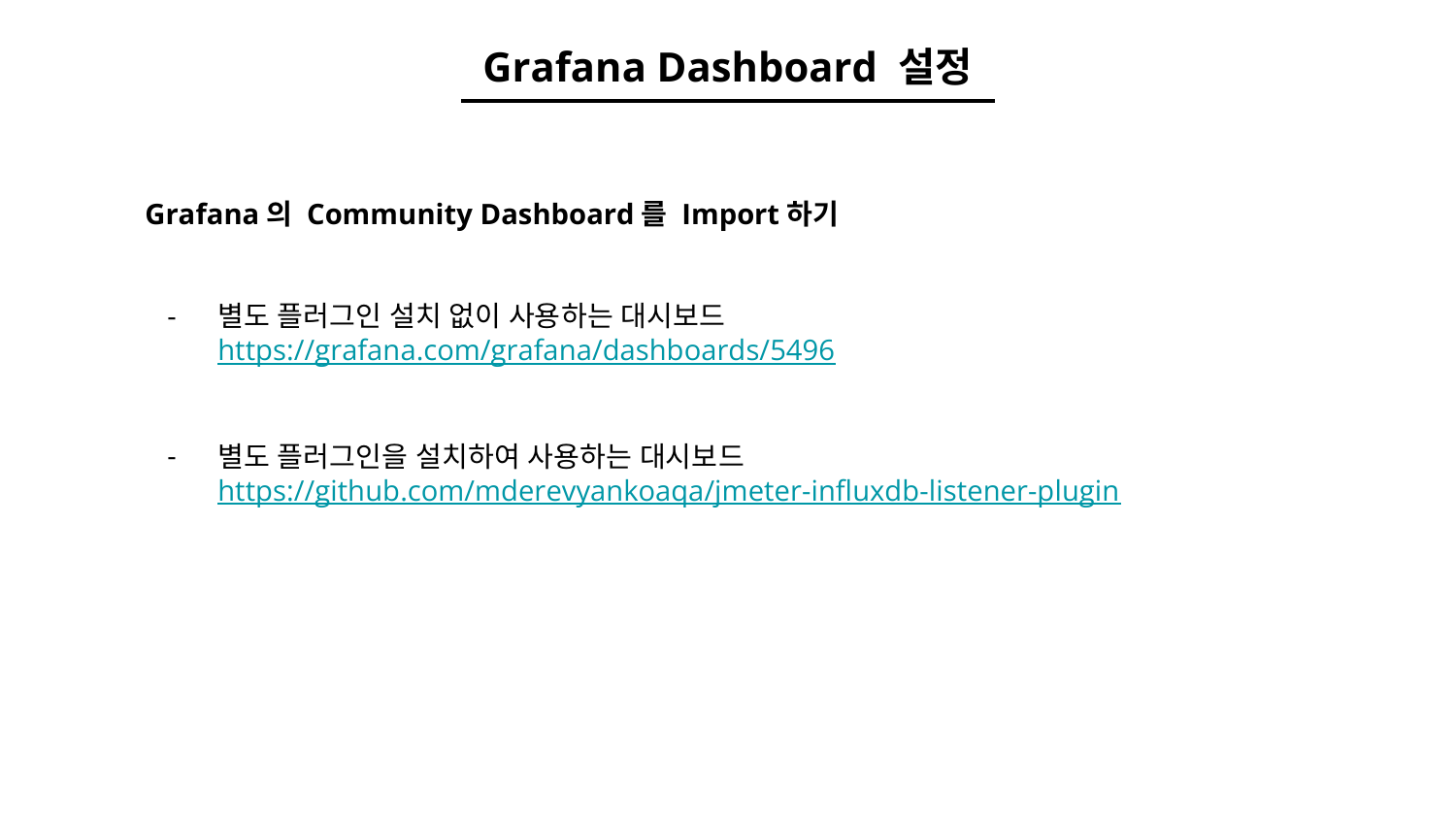

Grafana Dashboard 설정
Grafana의 Community Dashboard를 Import하기

별도 플러그인 설치 없이 사용하는 대시보드 https://grafana.com/grafana/dashboards/5496

별도 플러그인을 설치하여 사용하는 대시보드 https://github.com/mderevyankoaqa/jmeter-influxdb-listener-plugin